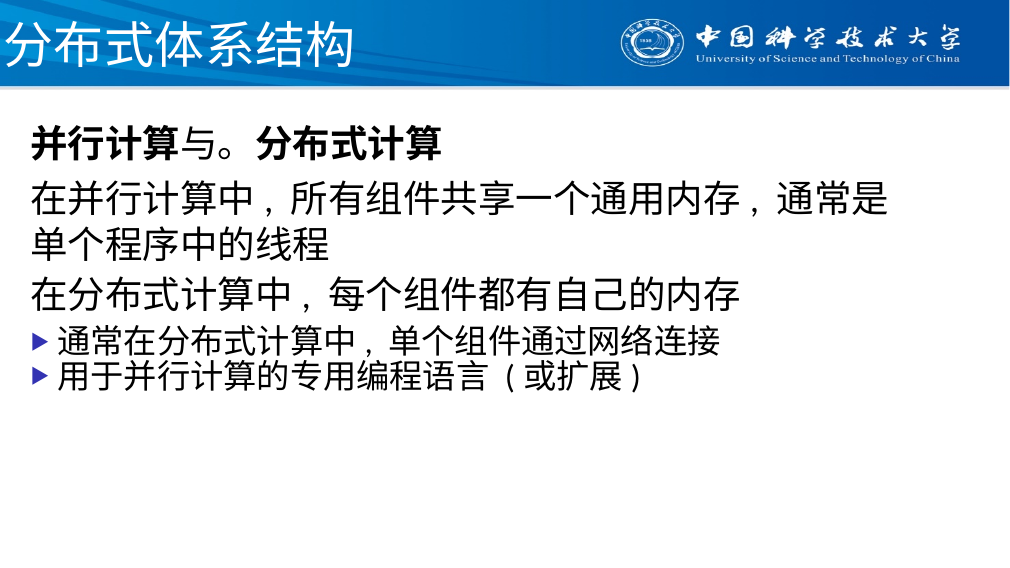

# 分布式体系结构
并行计算与。分布式计算
在并行计算中, 所有组件共享一个通用内存, 通常是单个程序中的线程
在分布式计算中, 每个组件都有自己的内存
▶通常在分布式计算中, 单个组件通过网络连接
▶用于并行计算的专用编程语言 (或扩展)